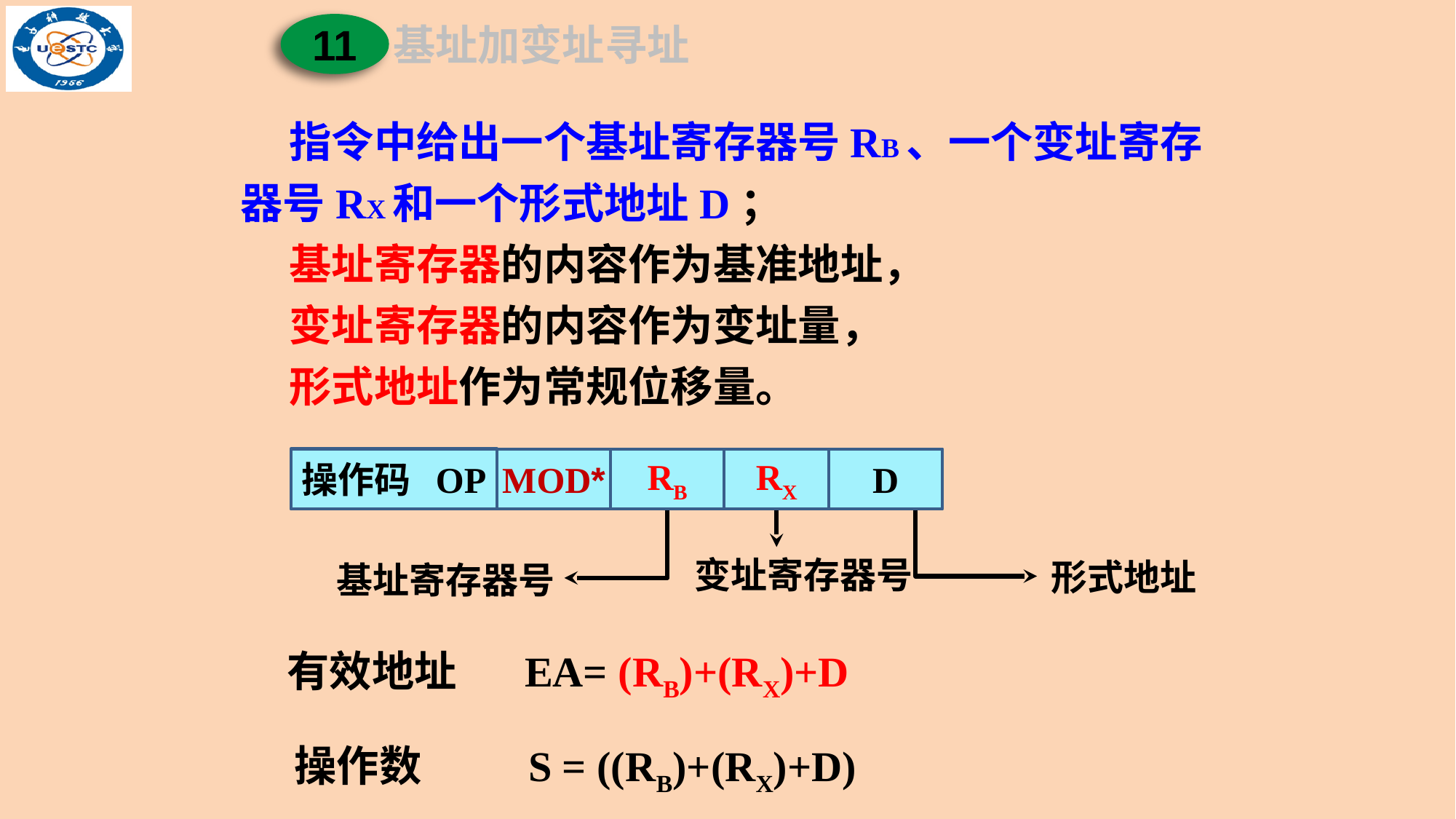

基址加变址寻址
11
    指令中给出一个基址寄存器号RB、一个变址寄存器号RX和一个形式地址D；
    基址寄存器的内容作为基准地址，
    变址寄存器的内容作为变址量，
    形式地址作为常规位移量。
操作码  OP
MOD*
RX
RB
D
变址寄存器号
形式地址
基址寄存器号
有效地址      EA= (RB)+(RX)+D
操作数          S = ((RB)+(RX)+D)